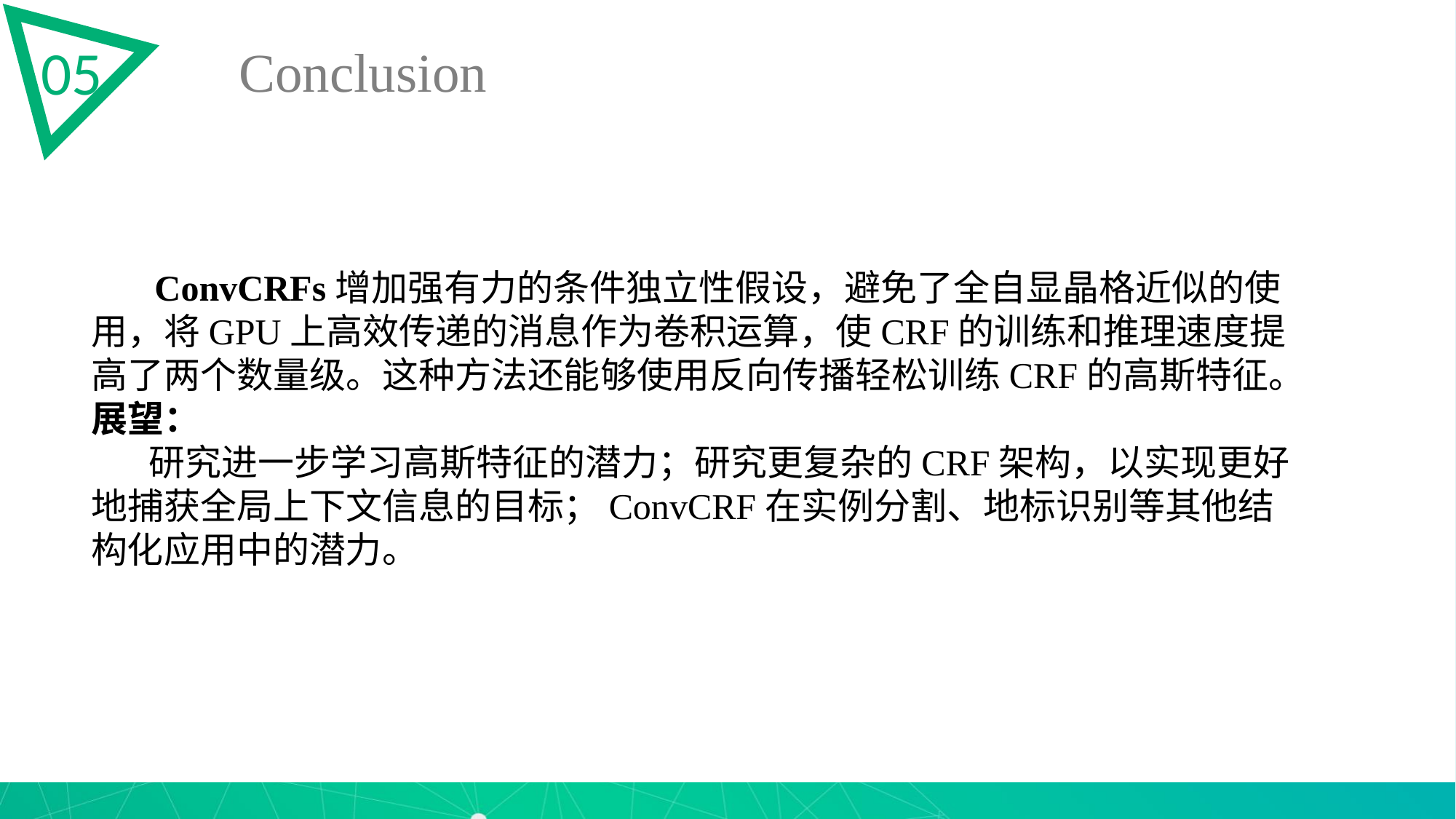

05
Conclusion
       ConvCRFs增加强有力的条件独立性假设，避免了全自显晶格近似的使用，将GPU上高效传递的消息作为卷积运算，使CRF的训练和推理速度提高了两个数量级。这种方法还能够使用反向传播轻松训练CRF的高斯特征。
展望：
      研究进一步学习高斯特征的潜力；研究更复杂的CRF架构，以实现更好地捕获全局上下文信息的目标；ConvCRF在实例分割、地标识别等其他结构化应用中的潜力。